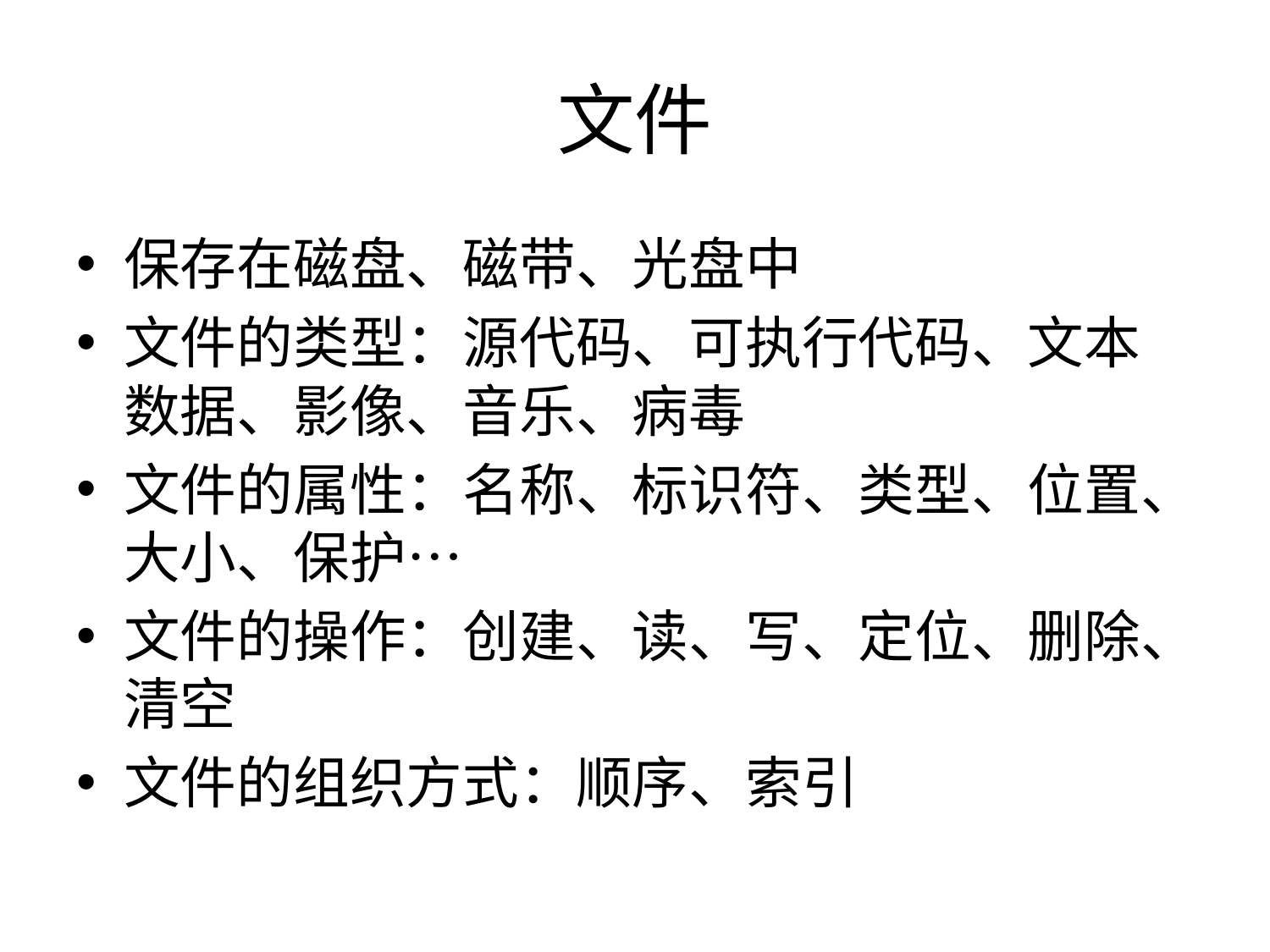

# 文件
保存在磁盘、磁带、光盘中
文件的类型：源代码、可执行代码、文本数据、影像、音乐、病毒
文件的属性：名称、标识符、类型、位置、大小、保护…
文件的操作：创建、读、写、定位、删除、清空
文件的组织方式：顺序、索引